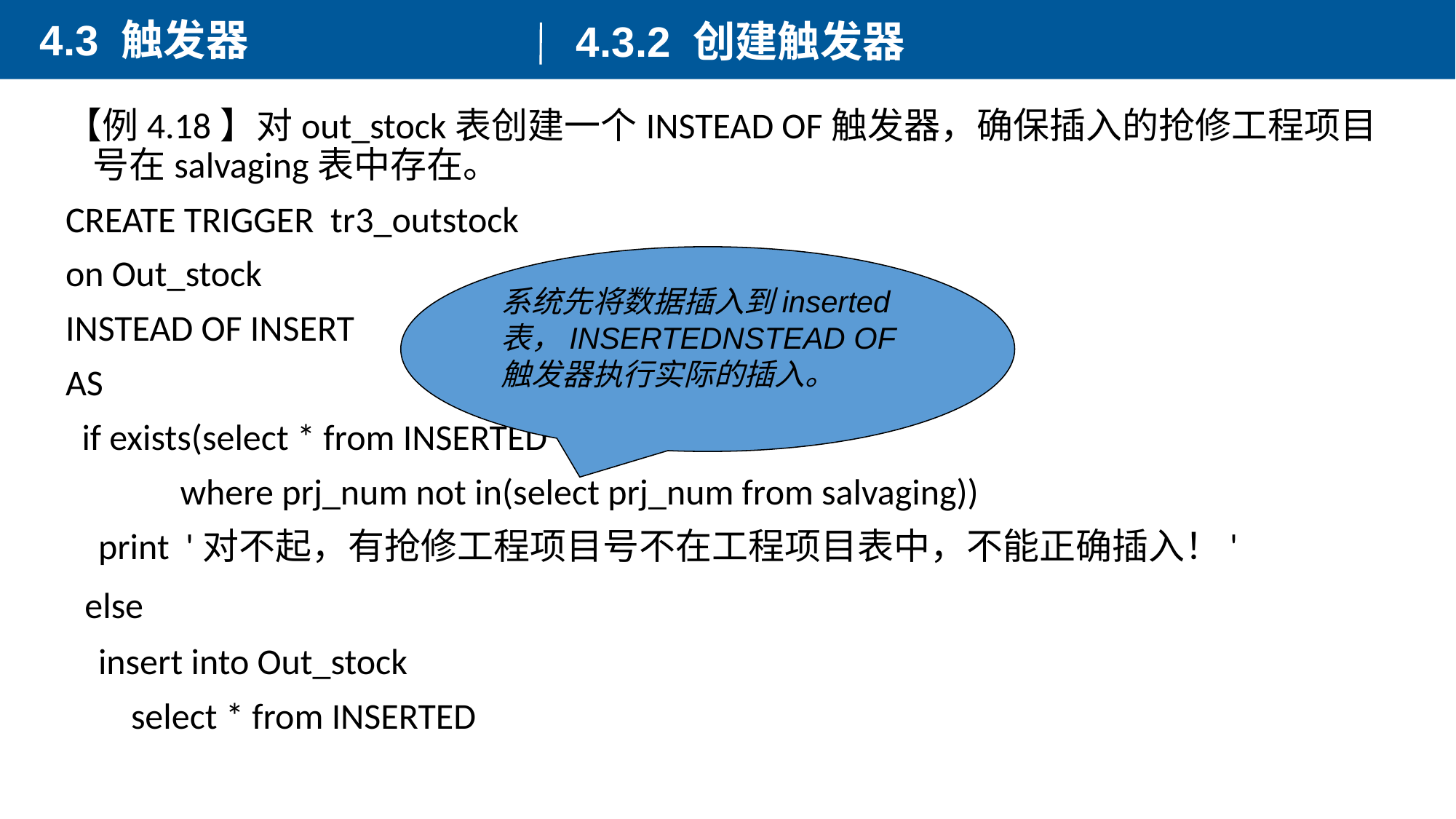

4.3 触发器
4.3.2 创建触发器
【例4.18】对out_stock表创建一个INSTEAD OF触发器，确保插入的抢修工程项目号在salvaging表中存在。
CREATE TRIGGER  tr3_outstock
on Out_stock
INSTEAD OF INSERT
AS
  if exists(select * from INSERTED
              where prj_num not in(select prj_num from salvaging))
    print  '对不起，有抢修工程项目号不在工程项目表中，不能正确插入！'
  else
    insert into Out_stock
        select * from INSERTED

系统先将数据插入到inserted表，INSERTEDNSTEAD OF触发器执行实际的插入。